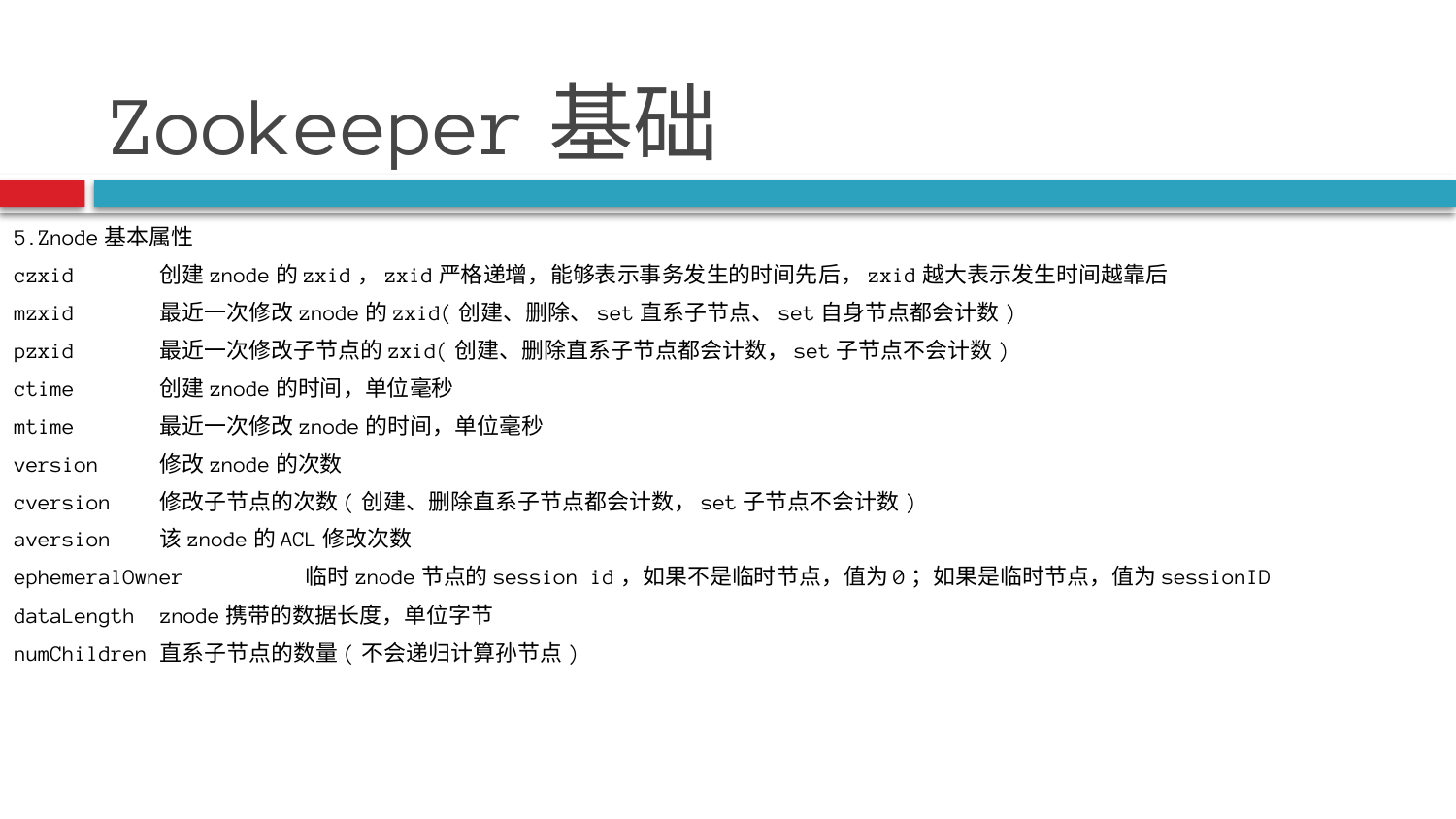

# Zookeeper基础
5.Znode基本属性
czxid	创建znode的zxid，zxid严格递增，能够表示事务发生的时间先后，zxid越大表示发生时间越靠后
mzxid	最近一次修改znode的zxid(创建、删除、set直系子节点、set自身节点都会计数)
pzxid	最近一次修改子节点的zxid(创建、删除直系子节点都会计数，set子节点不会计数)
ctime	创建znode的时间，单位毫秒
mtime	最近一次修改znode的时间，单位毫秒
version	修改znode的次数
cversion	修改子节点的次数(创建、删除直系子节点都会计数，set子节点不会计数)
aversion	该znode的ACL修改次数
ephemeralOwner	临时znode节点的session id，如果不是临时节点，值为0；如果是临时节点，值为sessionID
dataLength	znode携带的数据长度，单位字节
numChildren	直系子节点的数量(不会递归计算孙节点)